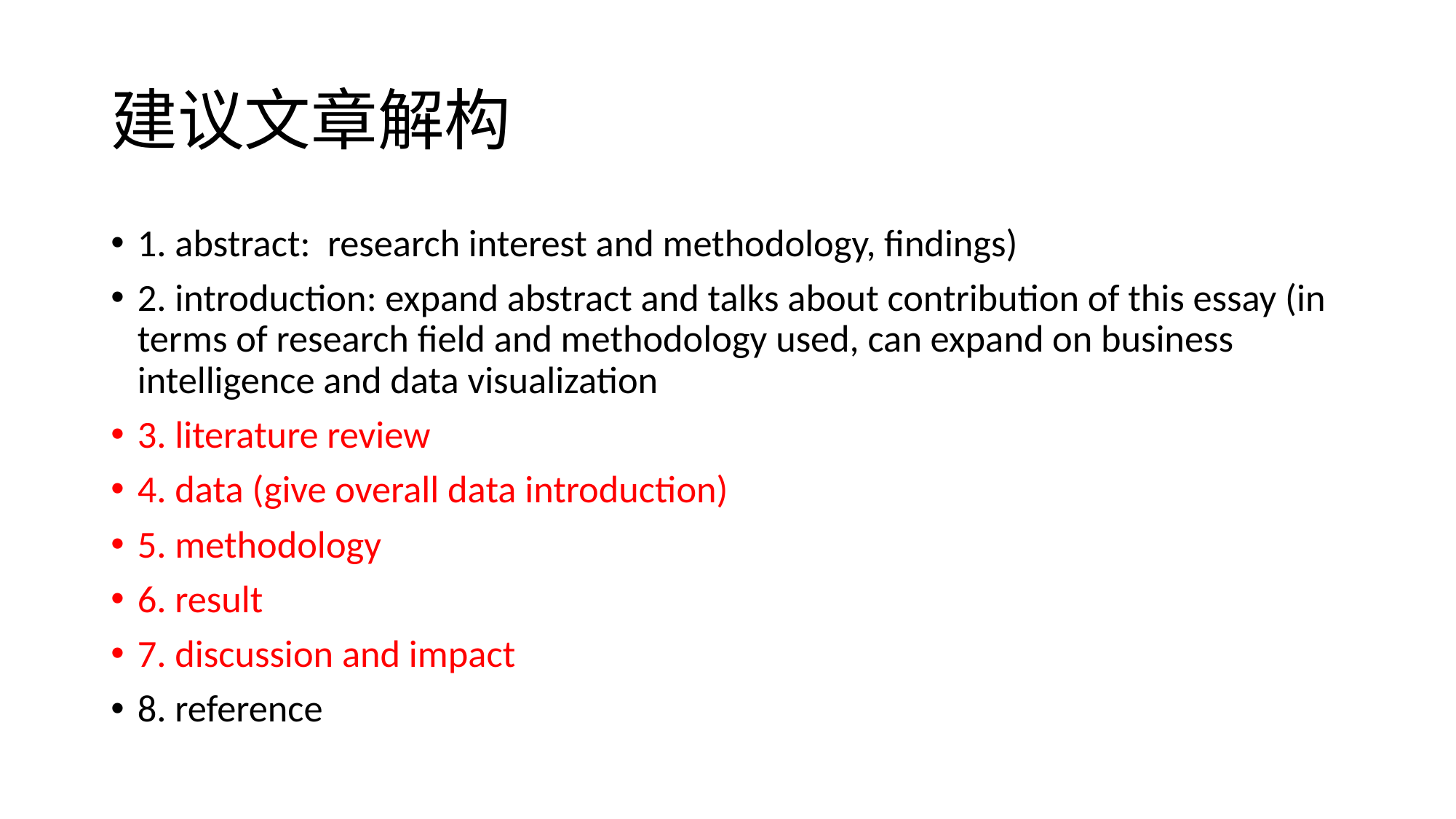

# 建议文章解构
1. abstract:  research interest and methodology, findings)
2. introduction: expand abstract and talks about contribution of this essay (in terms of research field and methodology used, can expand on business intelligence and data visualization
3. literature review
4. data (give overall data introduction)
5. methodology
6. result
7. discussion and impact
8. reference